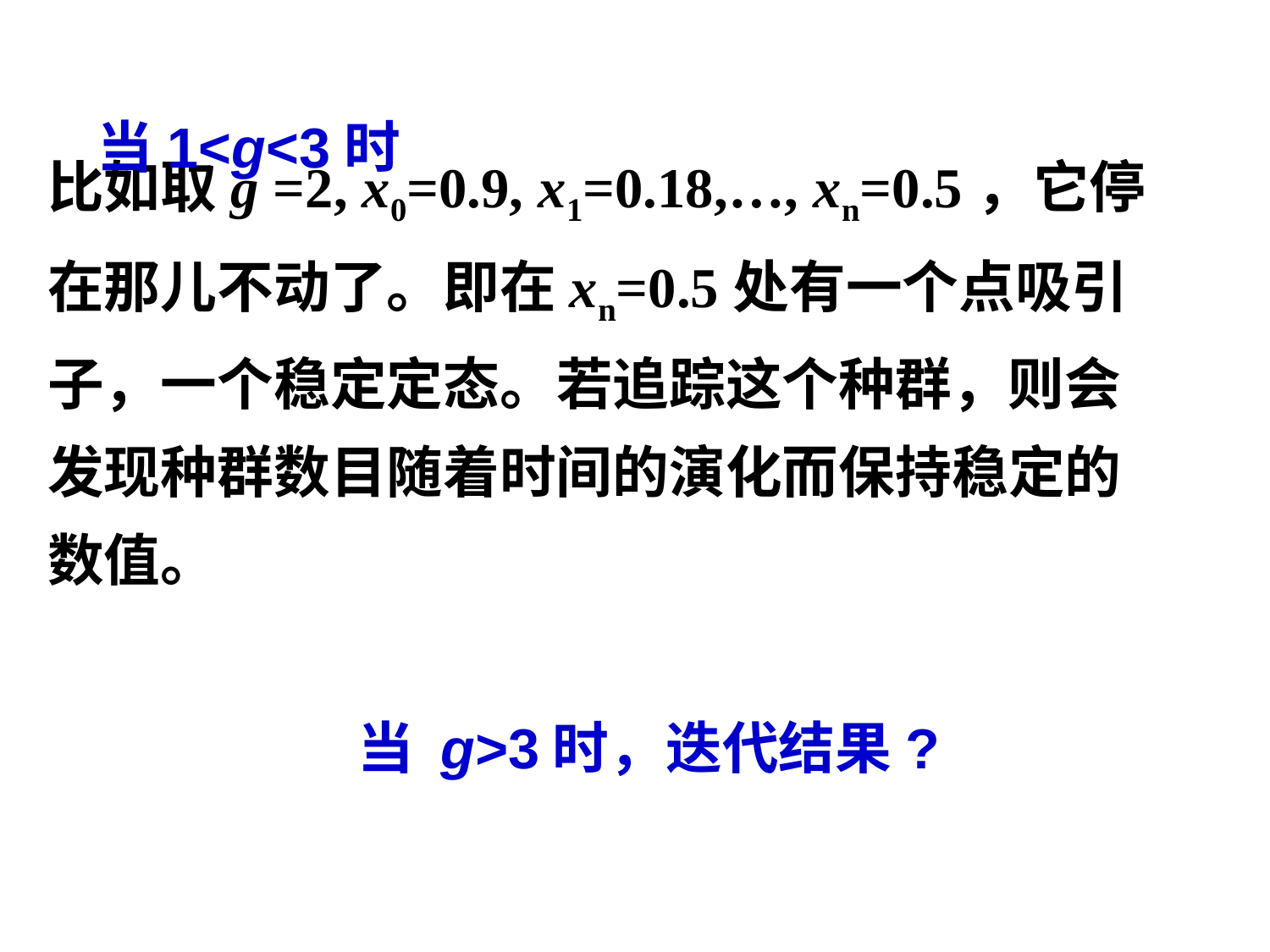

当1<g<3时
比如取g =2, x0=0.9, x1=0.18,…, xn=0.5，它停在那儿不动了。即在xn=0.5处有一个点吸引子，一个稳定定态。若追踪这个种群，则会发现种群数目随着时间的演化而保持稳定的数值。
当 g>3时，迭代结果?